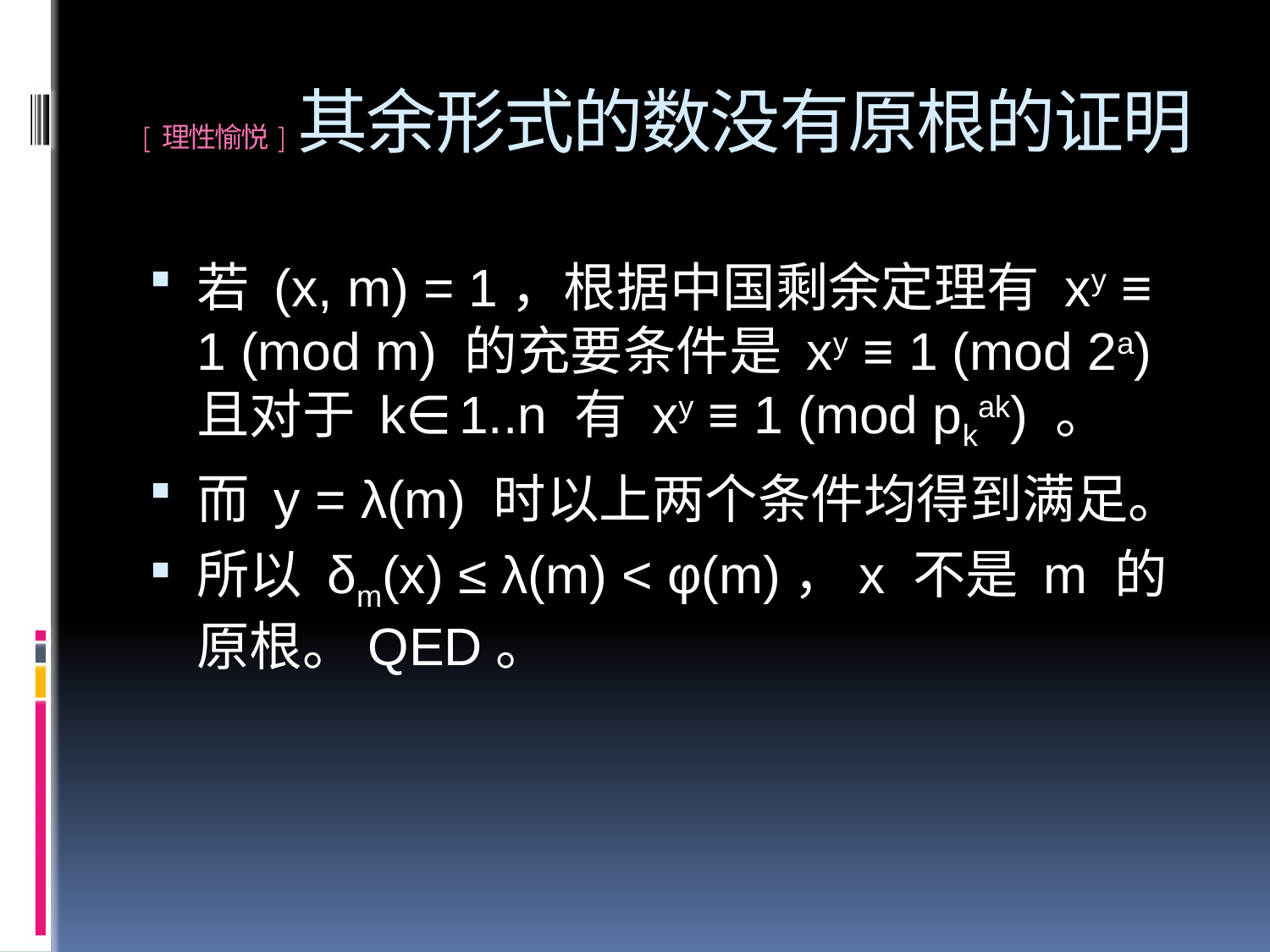

# [理性愉悦]其余形式的数没有原根的证明
若 (x, m) = 1，根据中国剩余定理有 xy ≡ 1 (mod m) 的充要条件是 xy ≡ 1 (mod 2a) 且对于 k∈1..n 有 xy ≡ 1 (mod pkak) 。
而 y = λ(m) 时以上两个条件均得到满足。
所以 δm(x) ≤ λ(m) < φ(m)，x 不是 m 的原根。QED。